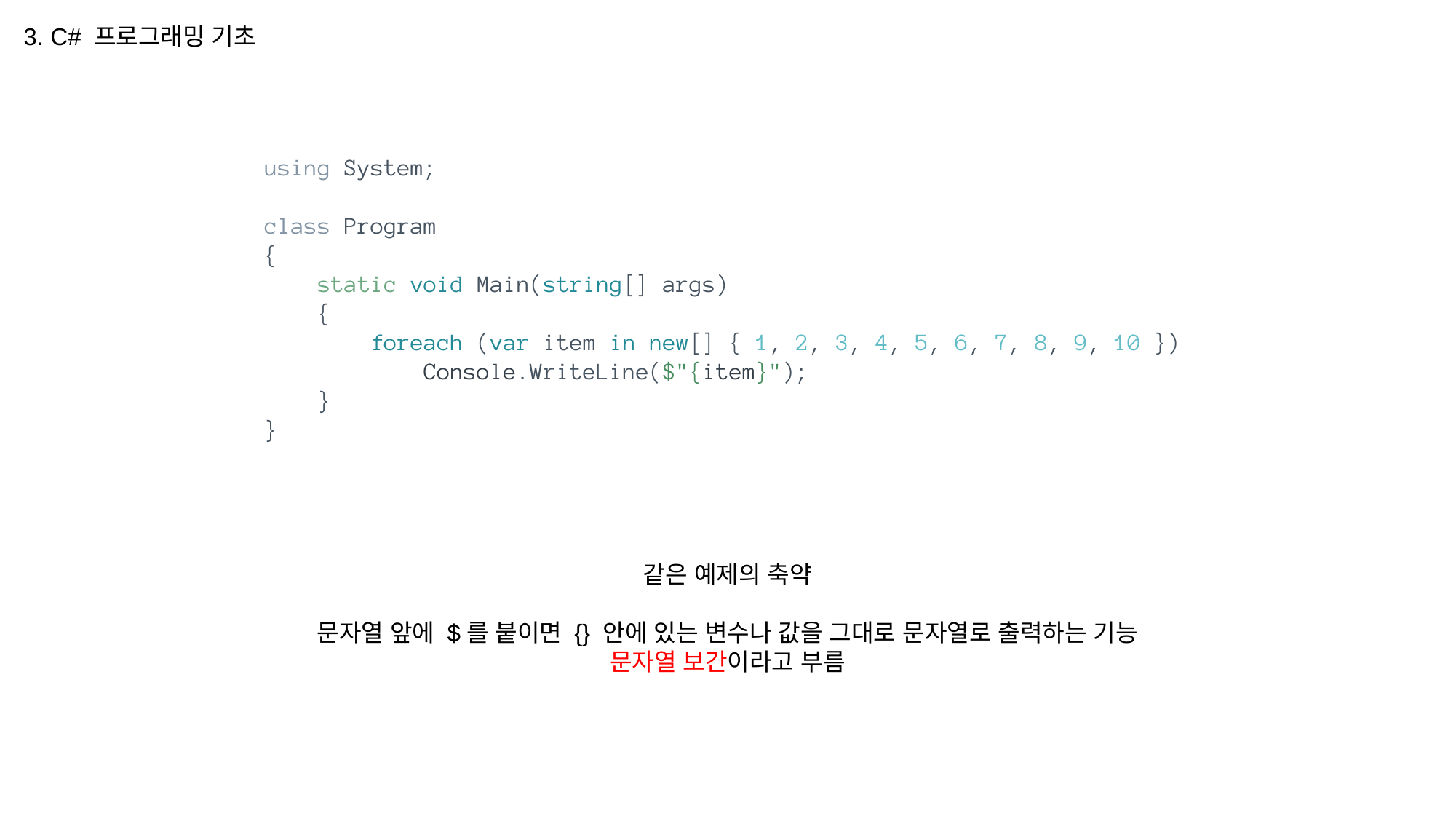

3. C# 프로그래밍 기초
using System;
class Program
{
    static void Main(string[] args)
    {
        foreach (var item in new[] { 1, 2, 3, 4, 5, 6, 7, 8, 9, 10 })
            Console.WriteLine($"{item}");
    }
}
같은 예제의 축약

문자열 앞에 $를 붙이면 {} 안에 있는 변수나 값을 그대로 문자열로 출력하는 기능
문자열 보간이라고 부름